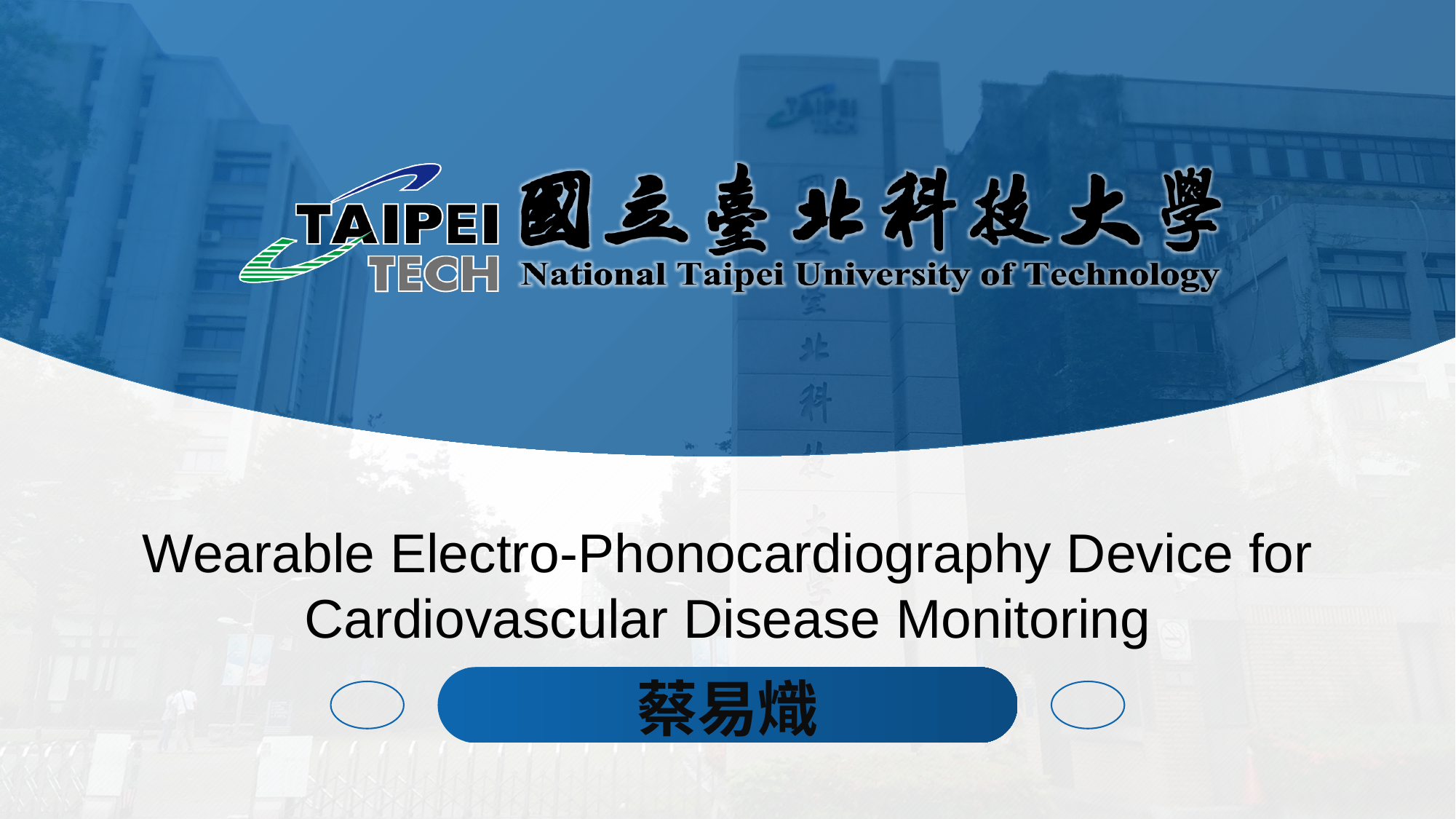

Wearable Electro-Phonocardiography Device for Cardiovascular Disease Monitoring
蔡易熾